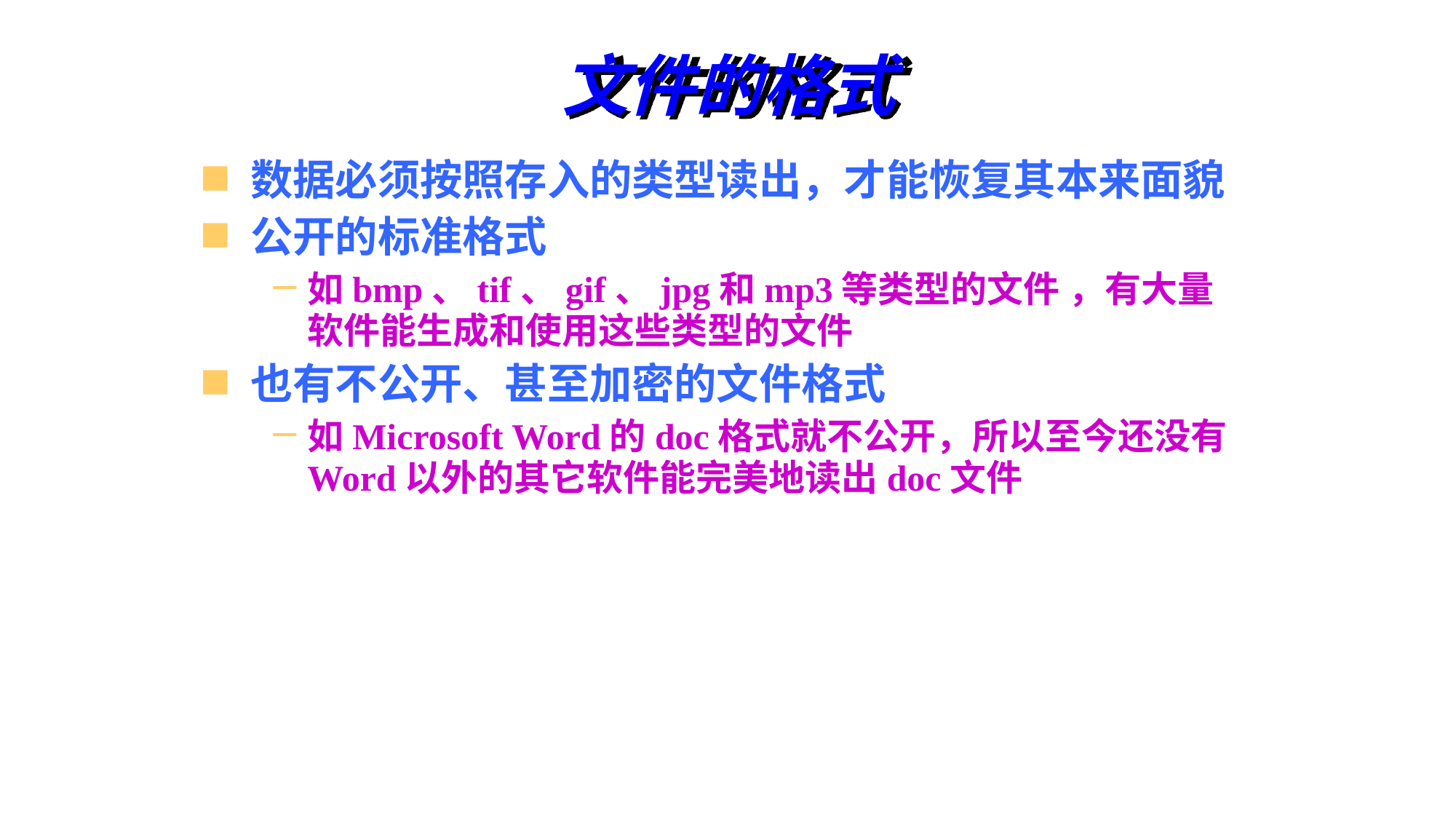

# 文件的格式
数据必须按照存入的类型读出，才能恢复其本来面貌
公开的标准格式
如bmp、tif、gif、jpg和mp3等类型的文件 ，有大量软件能生成和使用这些类型的文件
也有不公开、甚至加密的文件格式
如Microsoft Word的doc格式就不公开，所以至今还没有Word以外的其它软件能完美地读出doc文件